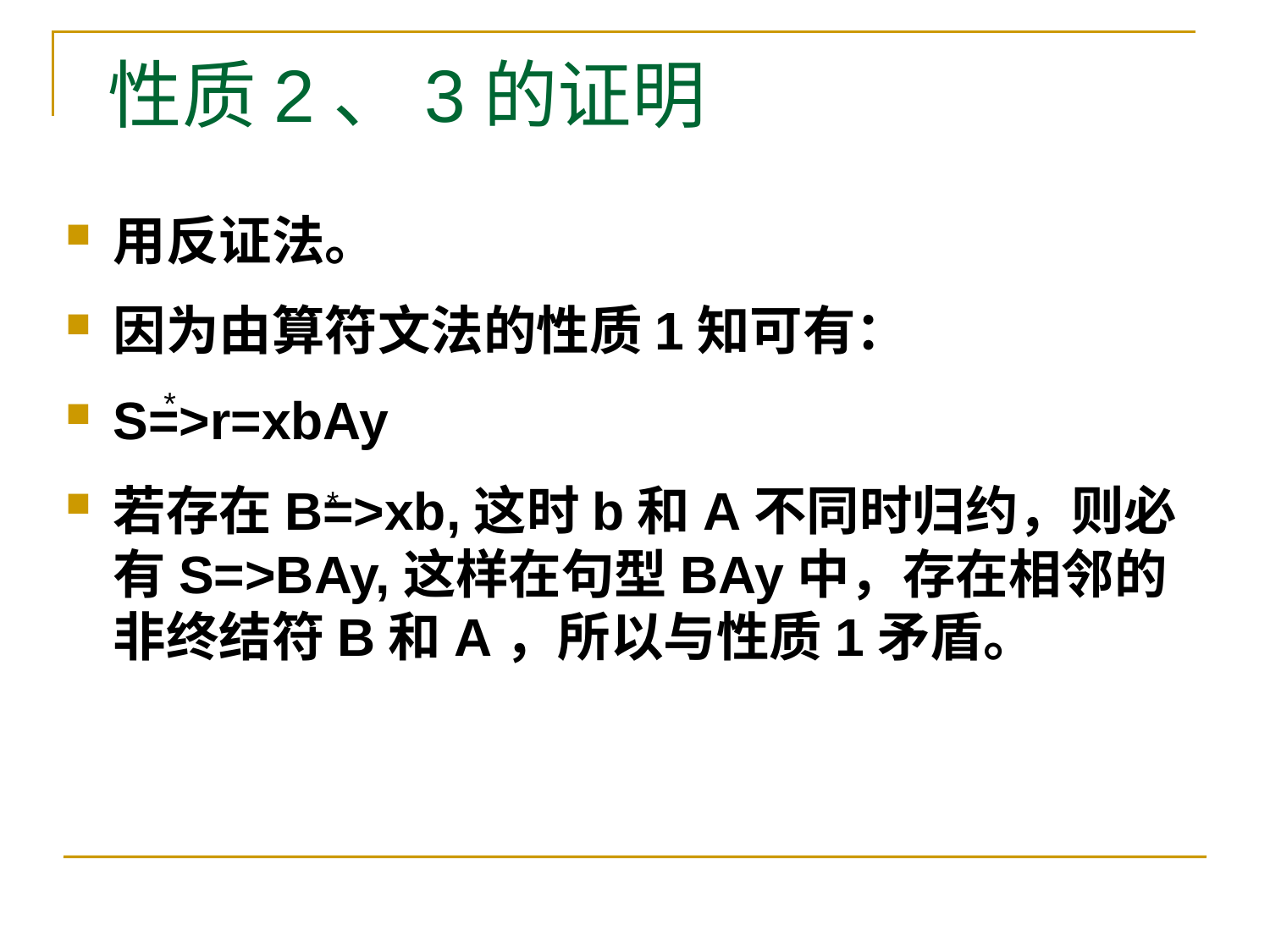

# 性质2、3的证明
用反证法。
因为由算符文法的性质1知可有：
S=>r=xbAy
若存在B=>xb,这时b和A不同时归约，则必有S=>BAy,这样在句型BAy中，存在相邻的非终结符B和A，所以与性质1矛盾。
*
*
39